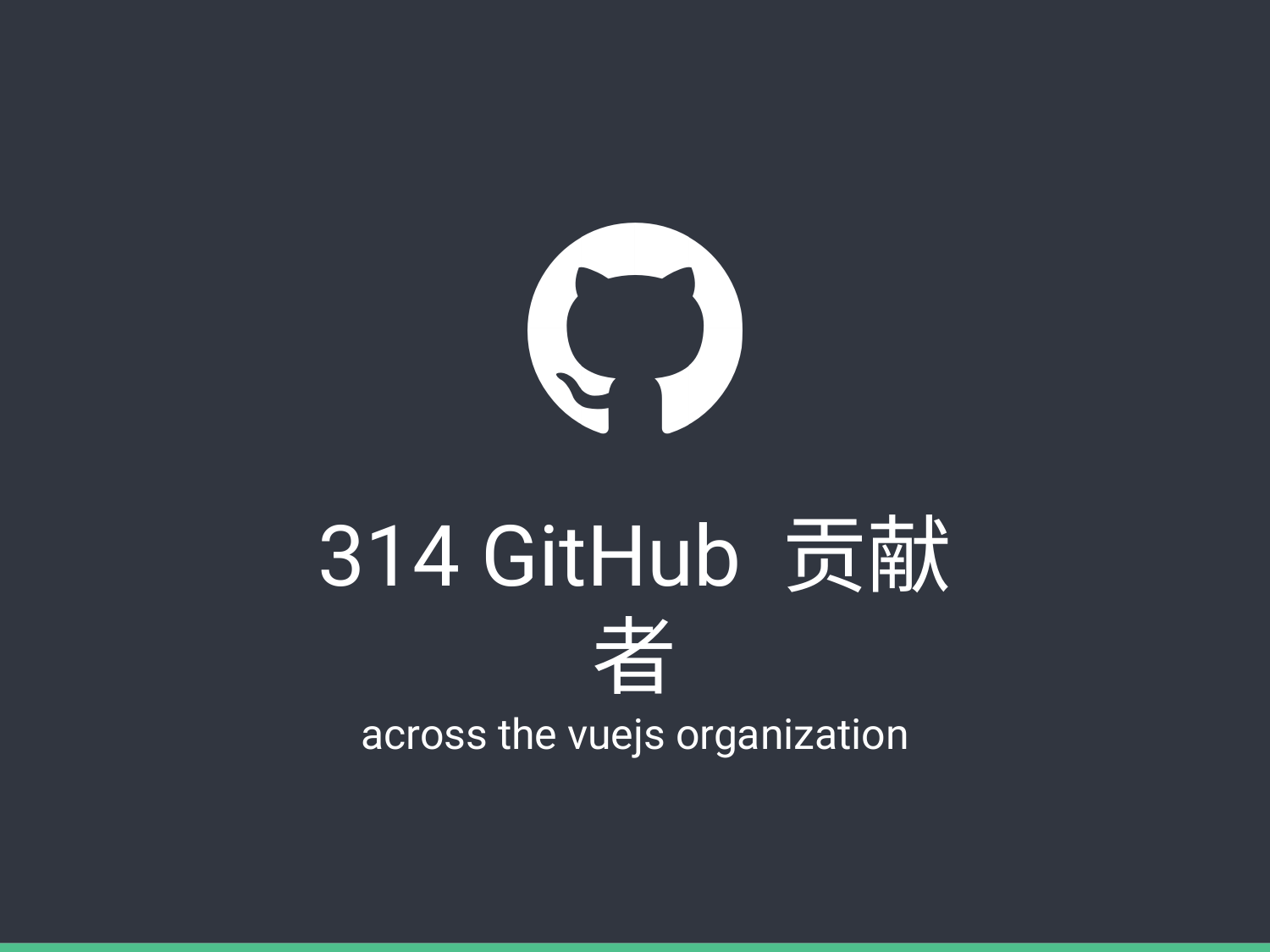

314 GitHub 贡献者
across the vuejs organization